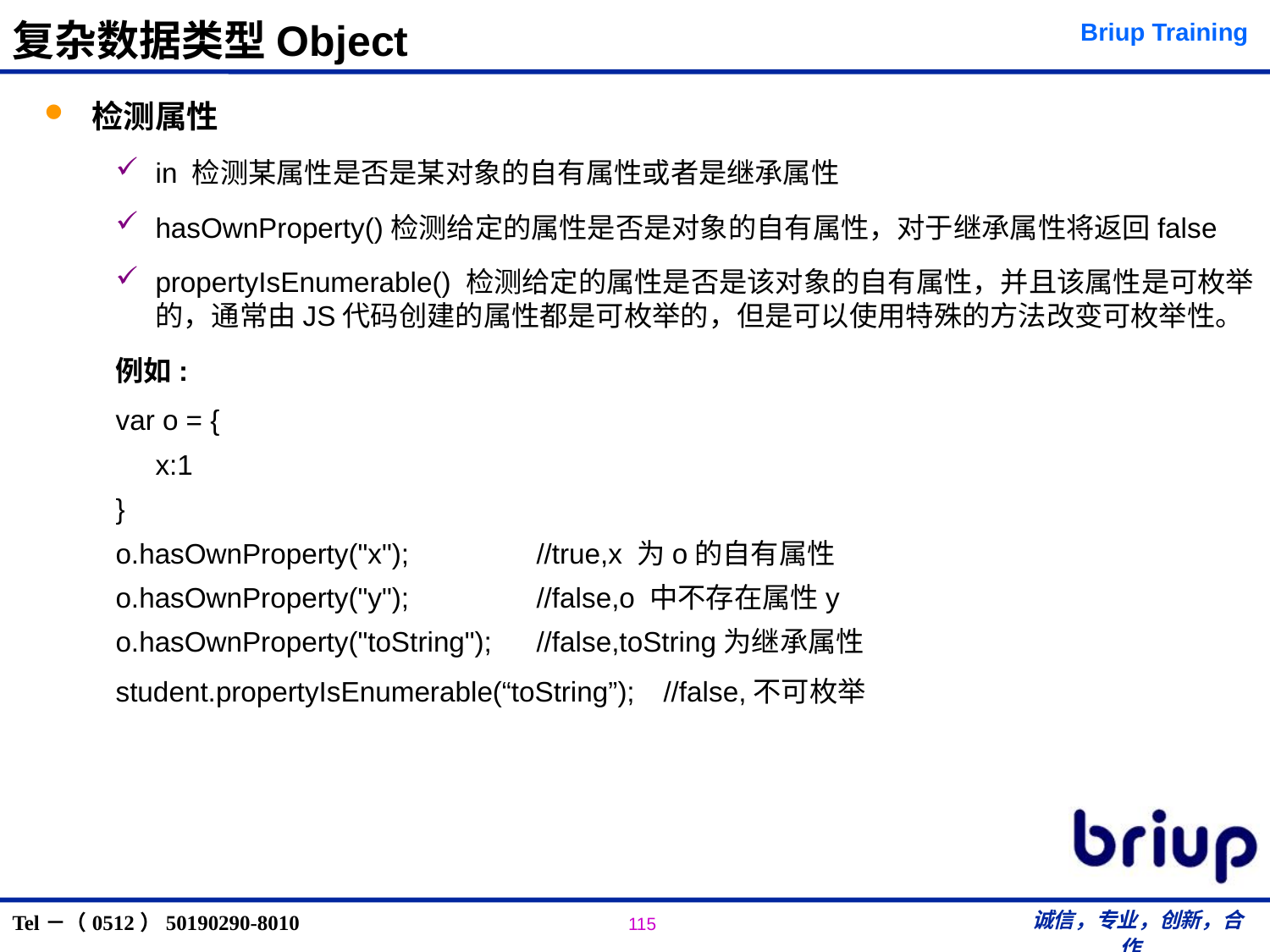

# 复杂数据类型Object

  检测属性
in 检测某属性是否是某对象的自有属性或者是继承属性
hasOwnProperty()检测给定的属性是否是对象的自有属性，对于继承属性将返回false
propertyIsEnumerable() 检测给定的属性是否是该对象的自有属性，并且该属性是可枚举的，通常由JS代码创建的属性都是可枚举的，但是可以使用特殊的方法改变可枚举性。
例如:
var o = {
	x:1
}
o.hasOwnProperty("x");	//true,x 为o的自有属性
o.hasOwnProperty("y");	//false,o 中不存在属性y
o.hasOwnProperty("toString");	//false,toString为继承属性
student.propertyIsEnumerable(“toString”);	//false,不可枚举